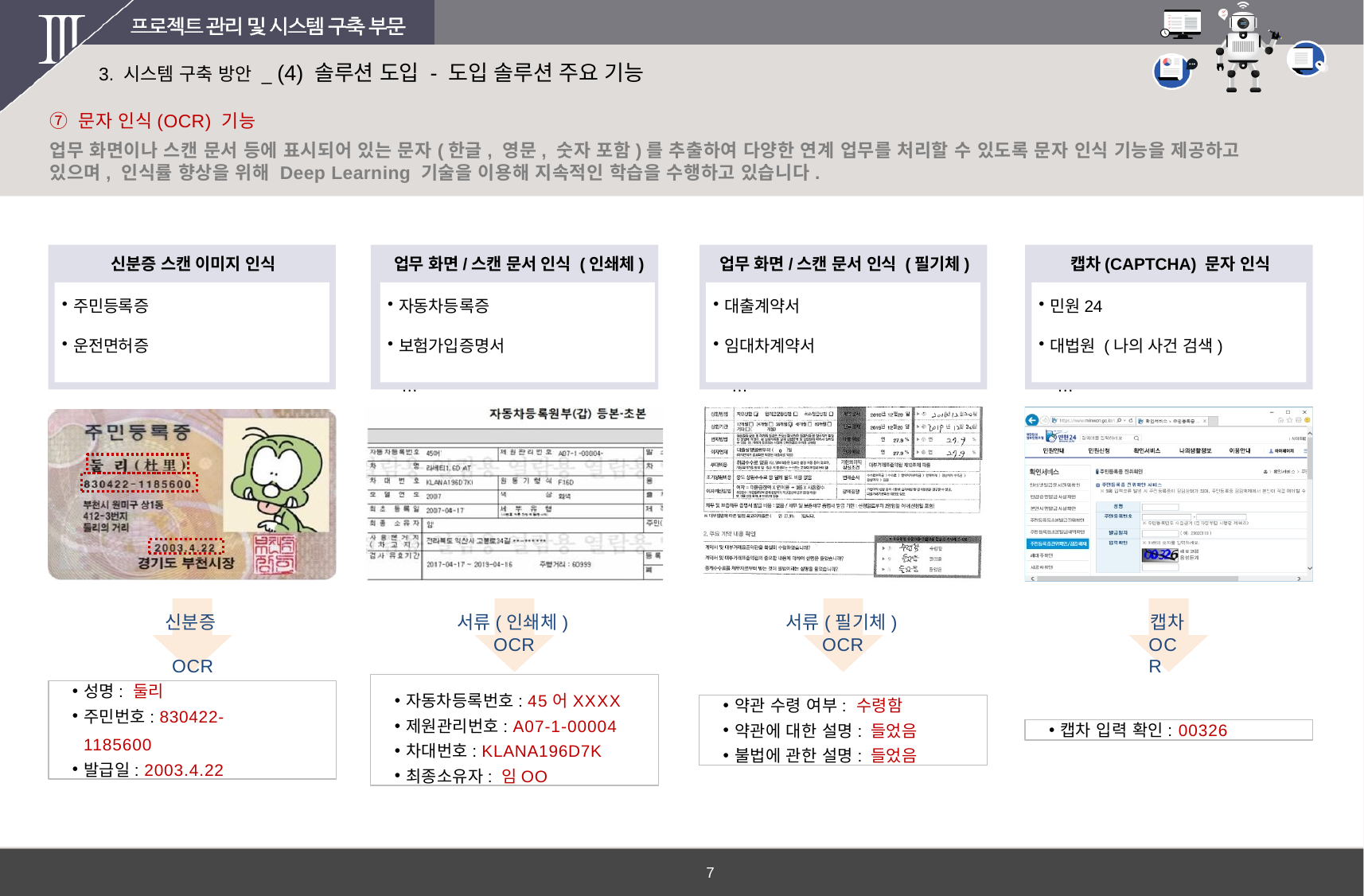

3. 시스템 구축 방안 _ (4) 솔루션 도입 - 도입 솔루션 주요 기능
⑦ 문자 인식(OCR) 기능
업무 화면이나 스캔 문서 등에 표시되어 있는 문자(한글, 영문, 숫자 포함)를 추출하여 다양한 연계 업무를 처리할 수 있도록 문자 인식 기능을 제공하고     있으며, 인식률 향상을 위해 Deep Learning 기술을 이용해 지속적인 학습을 수행하고 있습니다.

신분증 스캔 이미지 인식

주민등록증
운전면허증

업무 화면/스캔 문서 인식 (인쇄체)
업무 화면/스캔 문서 인식 (필기체)
캡차(CAPTCHA) 문자 인식

자동차등록증
보험가입증명서
   …
대출계약서
임대차계약서
    …
민원24
대법원 (나의 사건 검색)
    …

신분증  OCR
서류(인쇄체)  OCR
서류(필기체)  OCR
캡차  OCR
자동차등록번호: 45어XXXX
제원관리번호: A07-1-00004
차대번호: KLANA196D7K
최종소유자: 임OO
성명: 둘리
주민번호: 830422-
1185600
발급일: 2003.4.22
약관 수령 여부: 수령함
약관에 대한 설명: 들었음
불법에 관한 설명: 들었음
캡차 입력 확인: 00326